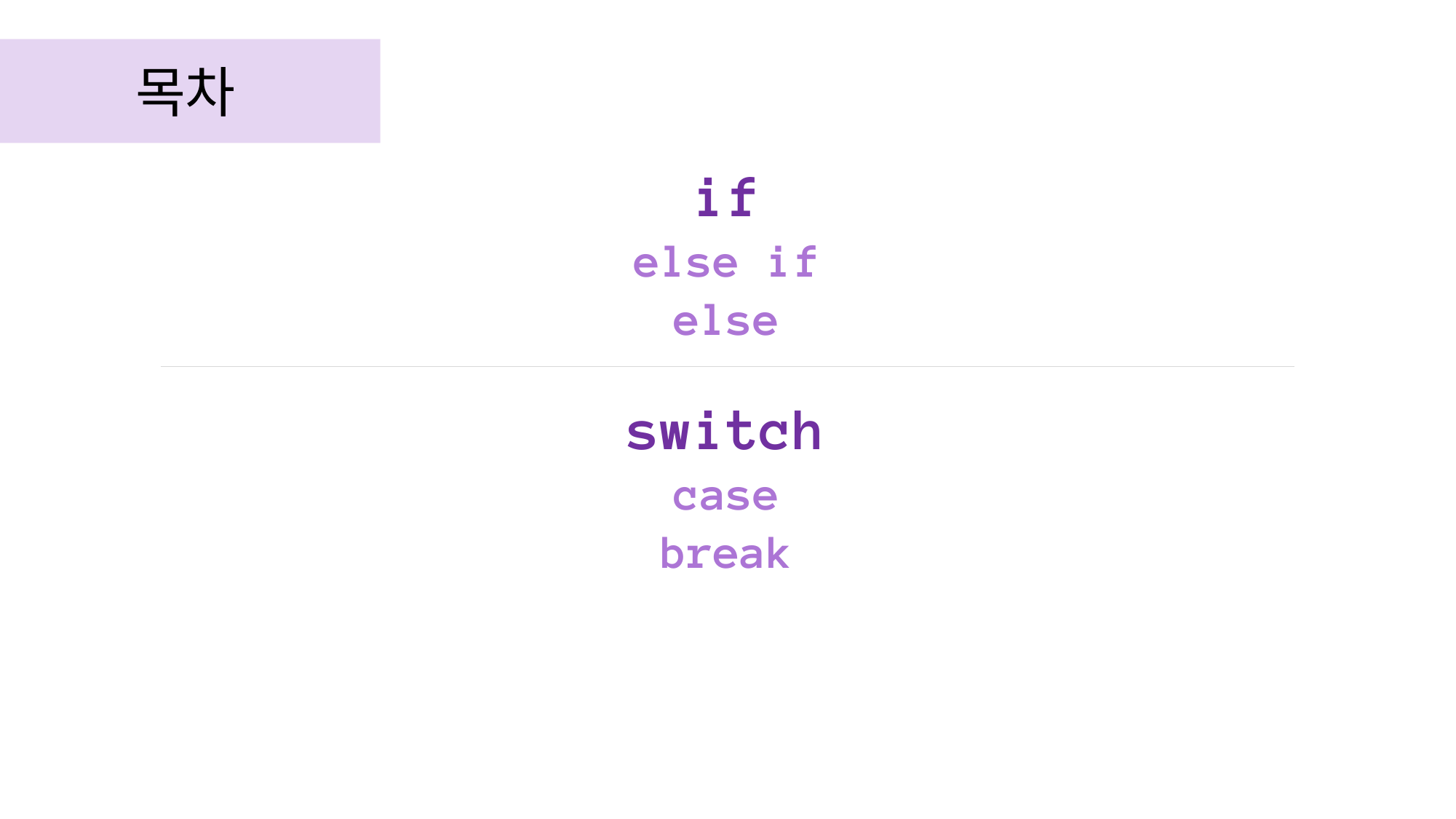

# 목차
if
else if
else

switch
case
break